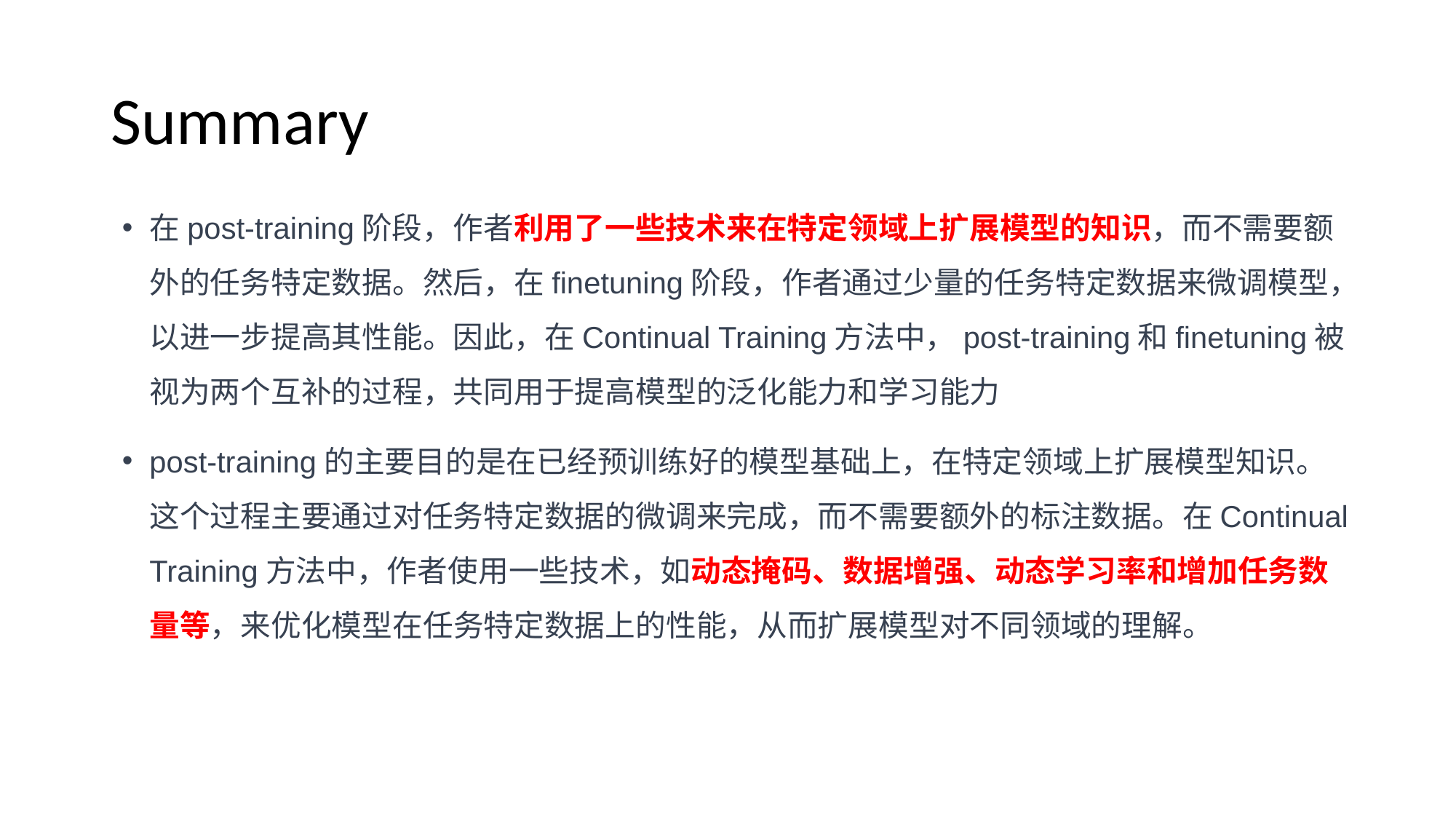

# Summary
在post-training阶段，作者利用了一些技术来在特定领域上扩展模型的知识，而不需要额外的任务特定数据。然后，在finetuning阶段，作者通过少量的任务特定数据来微调模型，以进一步提高其性能。因此，在Continual Training方法中，post-training和finetuning被视为两个互补的过程，共同用于提高模型的泛化能力和学习能力
post-training的主要目的是在已经预训练好的模型基础上，在特定领域上扩展模型知识。这个过程主要通过对任务特定数据的微调来完成，而不需要额外的标注数据。在Continual Training方法中，作者使用一些技术，如动态掩码、数据增强、动态学习率和增加任务数量等，来优化模型在任务特定数据上的性能，从而扩展模型对不同领域的理解。